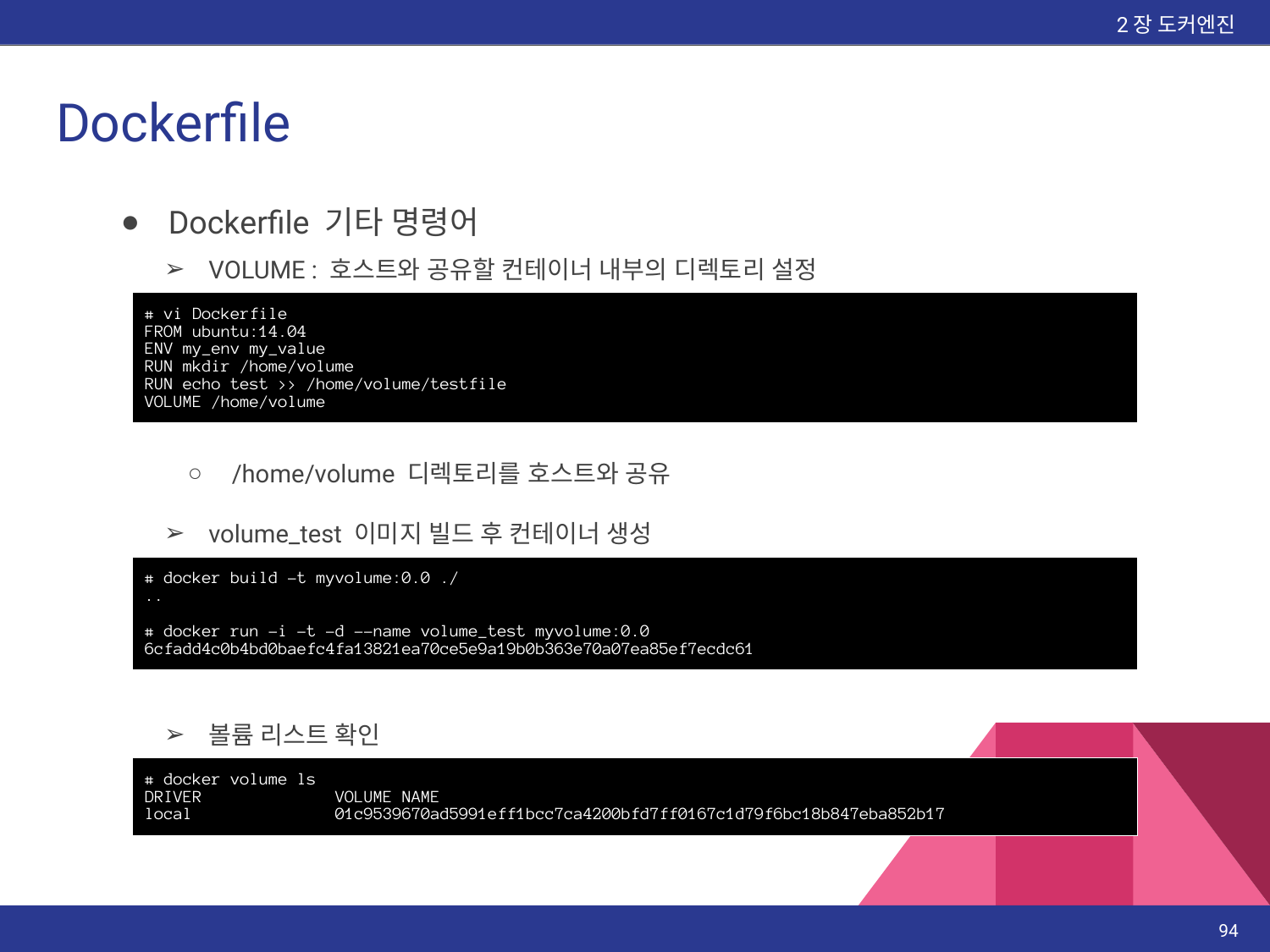

2장 도커엔진
# Dockerfile
Dockerfile 기타 명령어
VOLUME : 호스트와 공유할 컨테이너 내부의 디렉토리 설정

| # vi Dockerfile FROM ubuntu:14.04 ENV my\_env my\_value RUN mkdir /home/volume RUN echo test >> /home/volume/testfile VOLUME /home/volume |
| --- |
/home/volume 디렉토리를 호스트와 공유
volume_test 이미지 빌드 후 컨테이너 생성

| # docker build -t myvolume:0.0 ./ .. # docker run -i -t -d --name volume\_test myvolume:0.0 6cfadd4c0b4bd0baefc4fa13821ea70ce5e9a19b0b363e70a07ea85ef7ecdc61 |
| --- |
볼륨 리스트 확인

| # docker volume ls DRIVER VOLUME NAME local 01c9539670ad5991eff1bcc7ca4200bfd7ff0167c1d79f6bc18b847eba852b17 |
| --- |
94